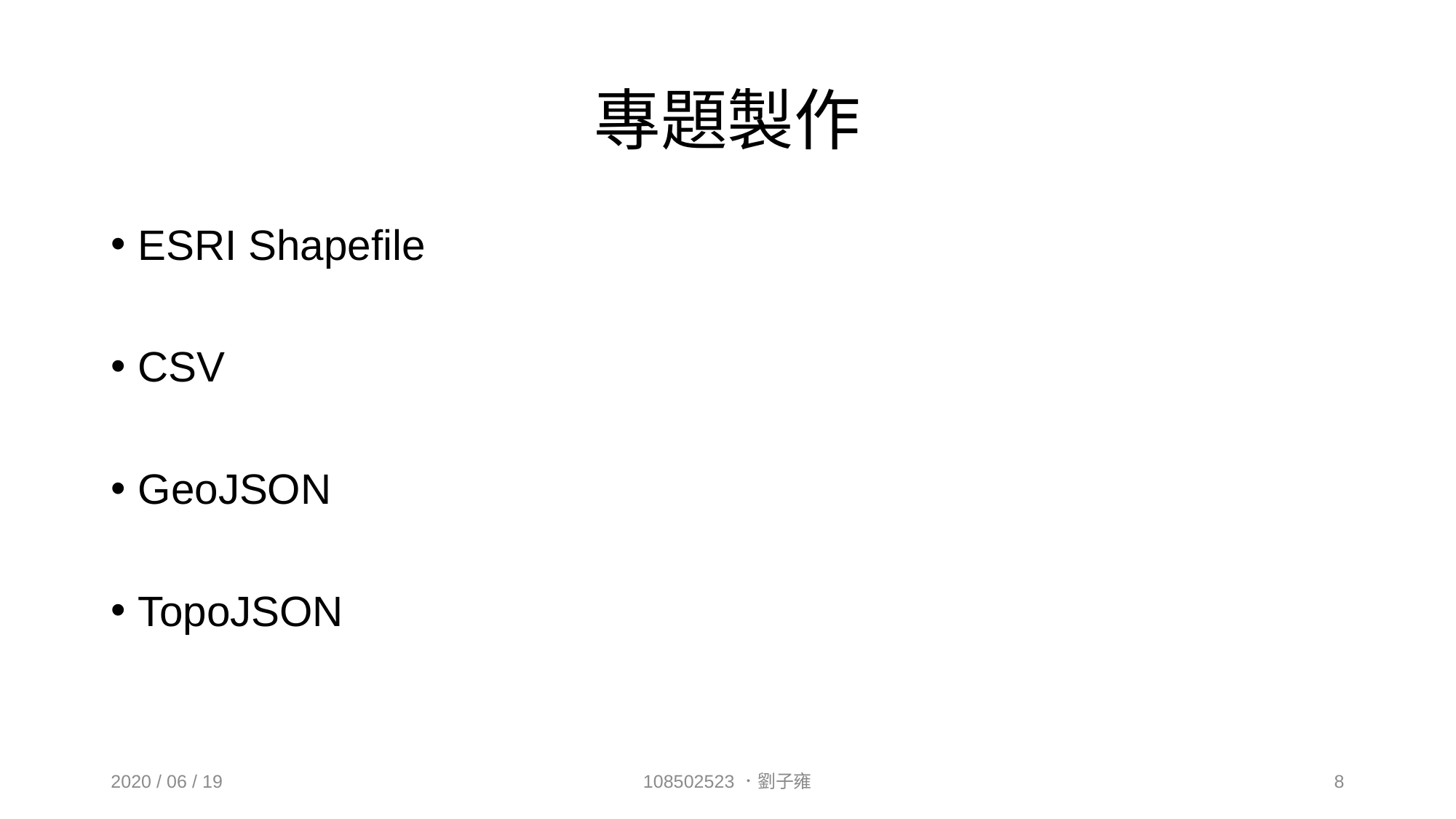

# 專題製作
ESRI Shapefile

CSV

GeoJSON

TopoJSON
2020 / 06 / 19
108502523．劉子雍
8